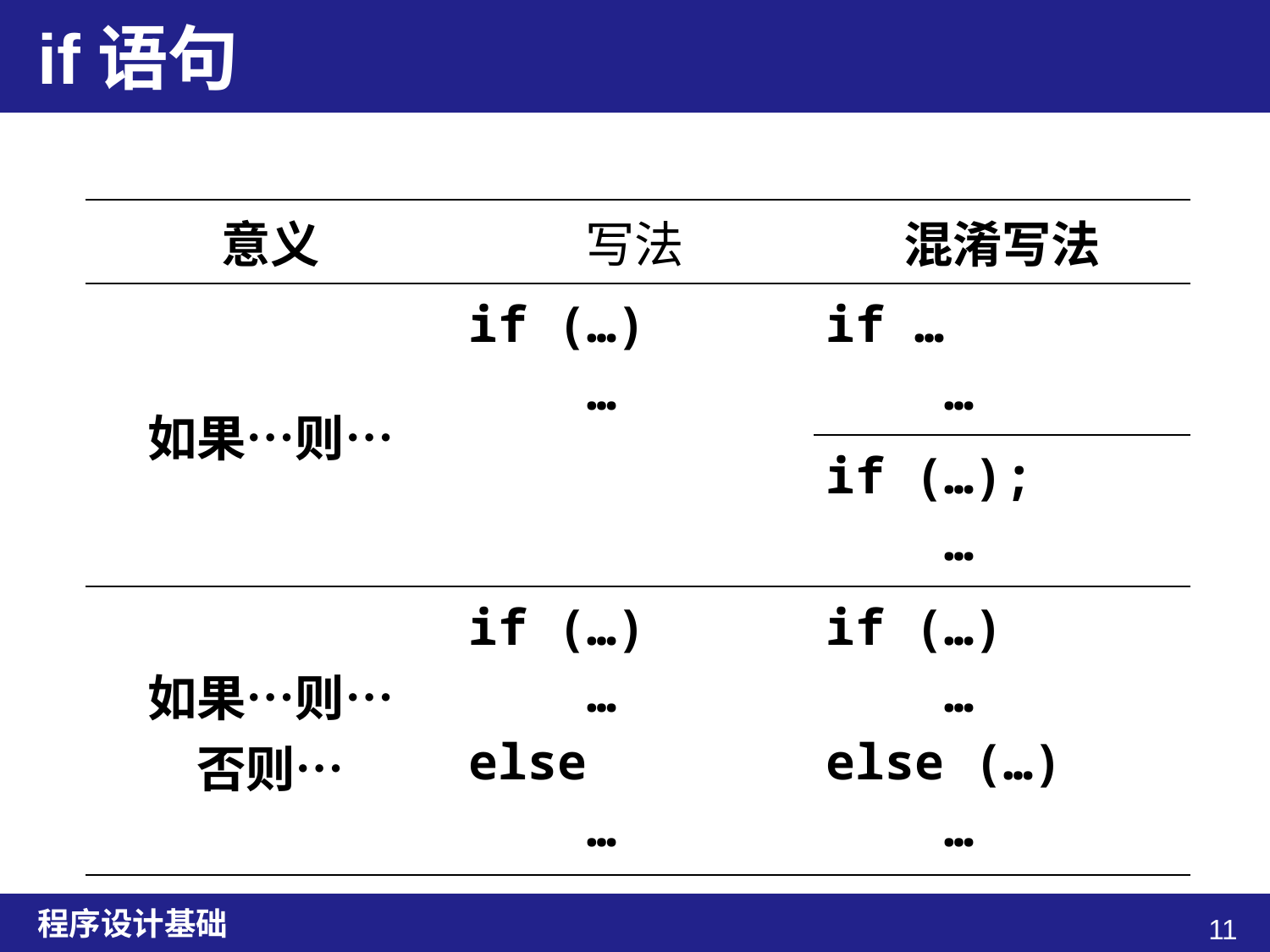

# if语句
| 意义 | 写法 | 混淆写法 |
| --- | --- | --- |
| 如果…则… | if (…) … | if … … |
|  |  | if (…); … |
| 如果…则… 否则… | if (…) … else … | if (…) … else (…) … |